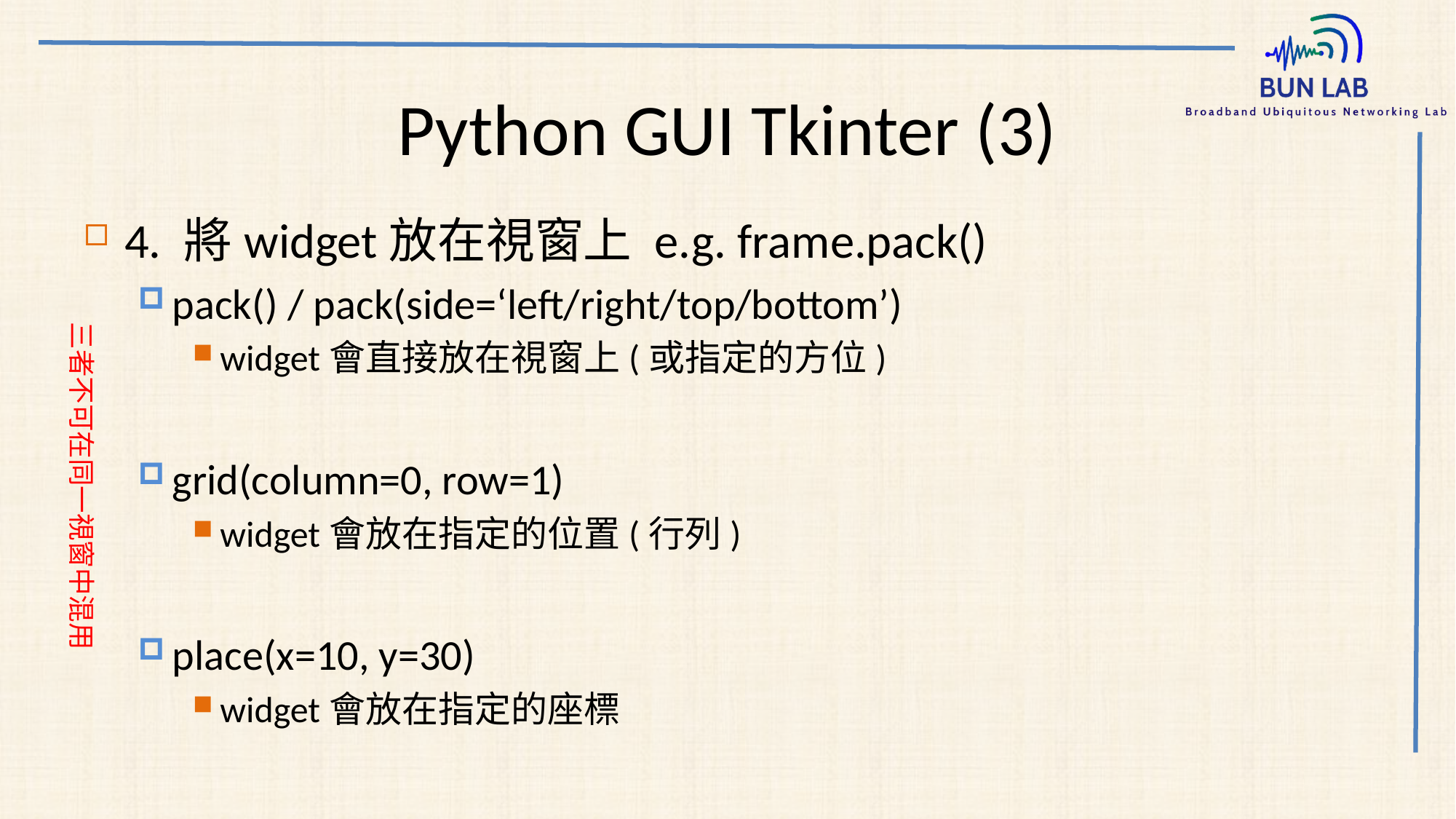

# Python GUI Tkinter (3)
4. 將widget放在視窗上 e.g. frame.pack()
pack() / pack(side=‘left/right/top/bottom’)
widget會直接放在視窗上(或指定的方位)

grid(column=0, row=1)
widget會放在指定的位置(行列)

place(x=10, y=30)
widget會放在指定的座標
三者不可在同一視窗中混用